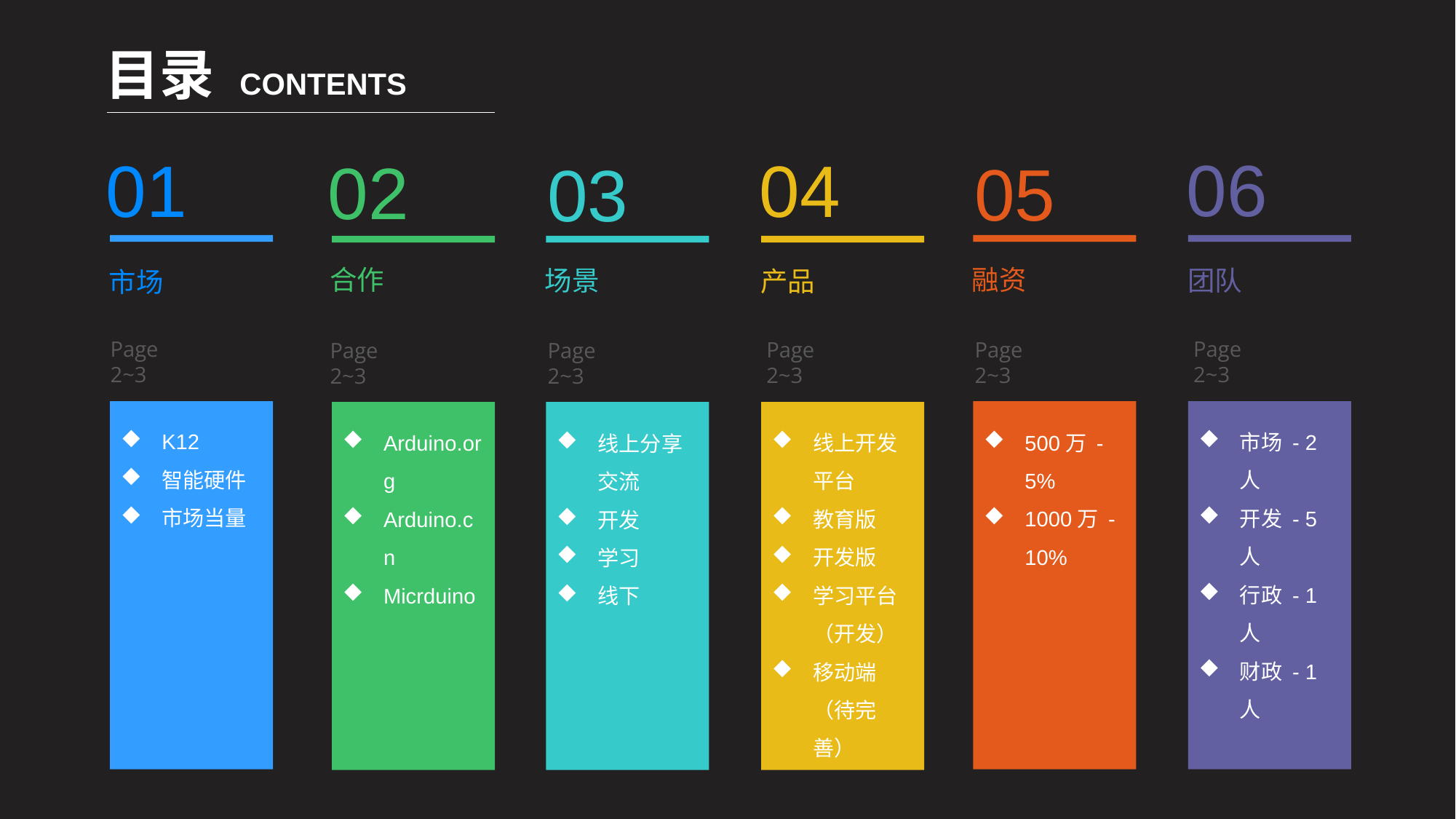

目录 CONTENTS
06
01
04
02
05
03

融资
合作
团队
场景
产品
市场
Page 2~3
Page 2~3
Page 2~3
Page 2~3
Page 2~3
Page 2~3

K12
智能硬件
市场当量

市场 - 2人
开发 - 5人
行政 - 1人
财政 - 1人
500万 - 5%
1000万 -10%
Arduino.org
Arduino.cn
Micrduino

线上开发平台
教育版
开发版
学习平台（开发）
移动端（待完善）

线上分享交流
开发
学习
线下